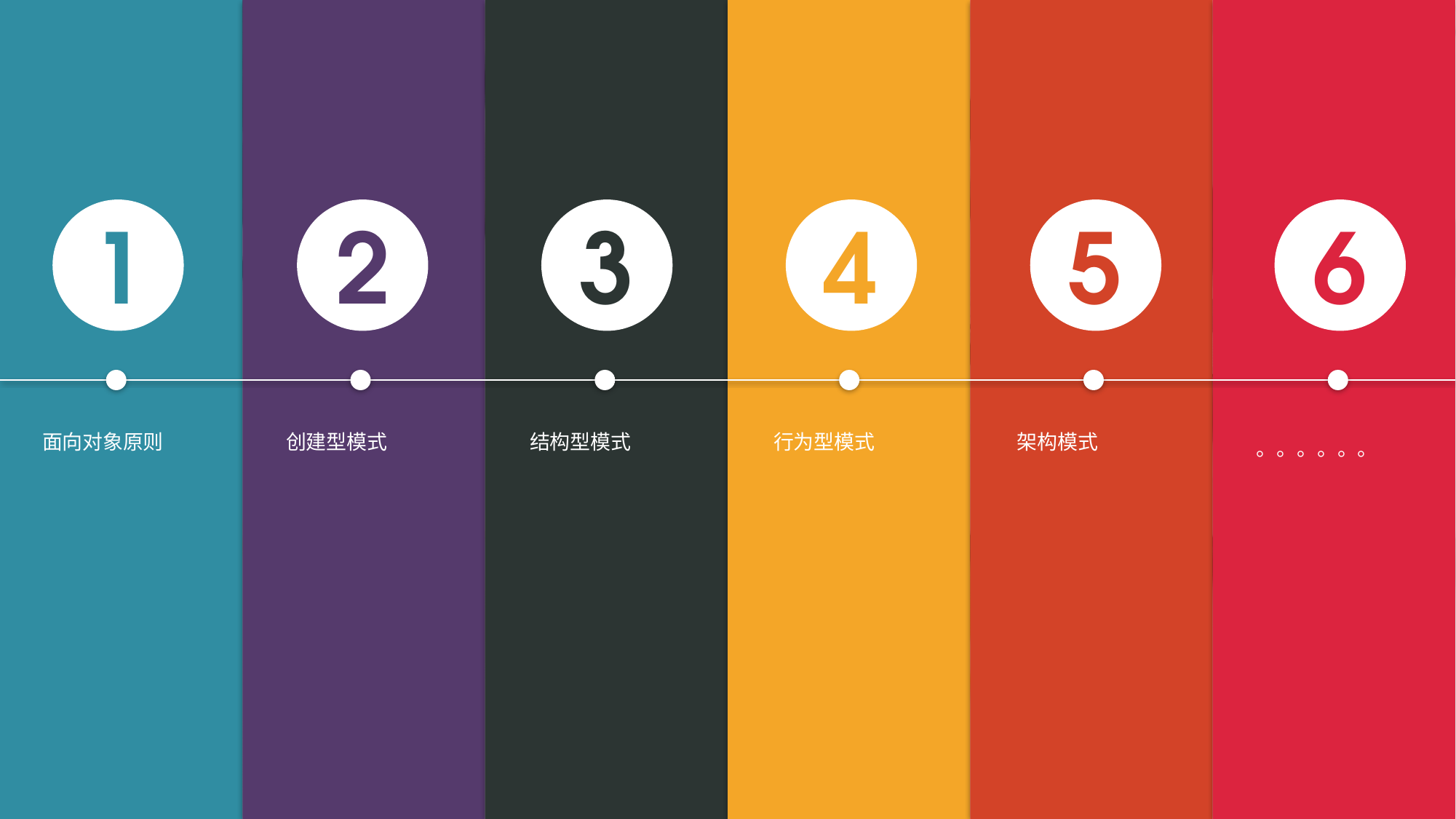

1
2
3
4
5
6

面向对象原则
创建型模式
结构型模式
行为型模式
架构模式
。。。。。。